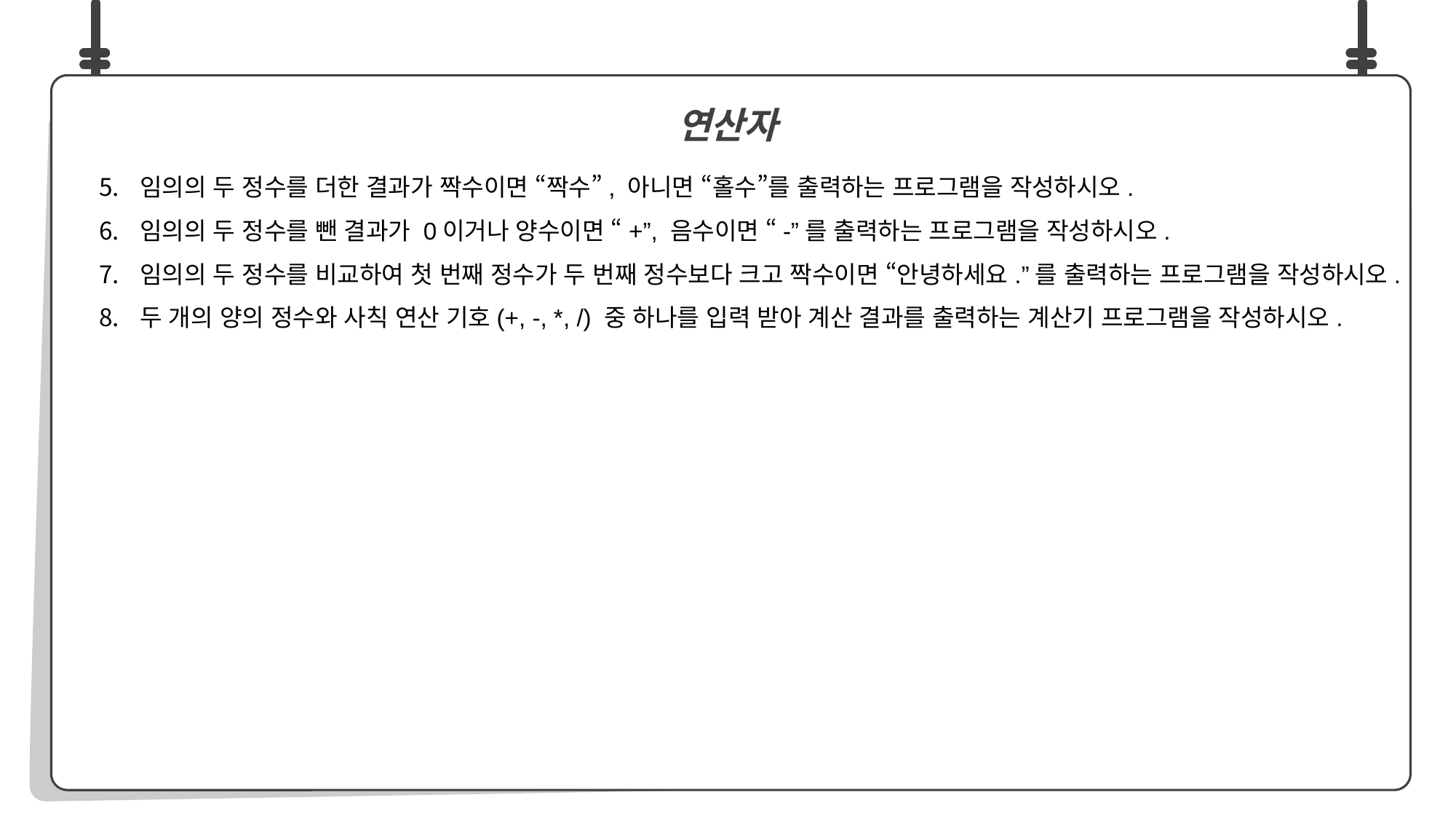

임의의 두 정수를 더한 결과가 짝수이면 “짝수”, 아니면 “홀수”를 출력하는 프로그램을 작성하시오.
임의의 두 정수를 뺀 결과가 0이거나 양수이면 “+”, 음수이면 “-”를 출력하는 프로그램을 작성하시오.
임의의 두 정수를 비교하여 첫 번째 정수가 두 번째 정수보다 크고 짝수이면 “안녕하세요.”를 출력하는 프로그램을 작성하시오.
두 개의 양의 정수와 사칙 연산 기호(+, -, *, /) 중 하나를 입력 받아 계산 결과를 출력하는 계산기 프로그램을 작성하시오.
연산자